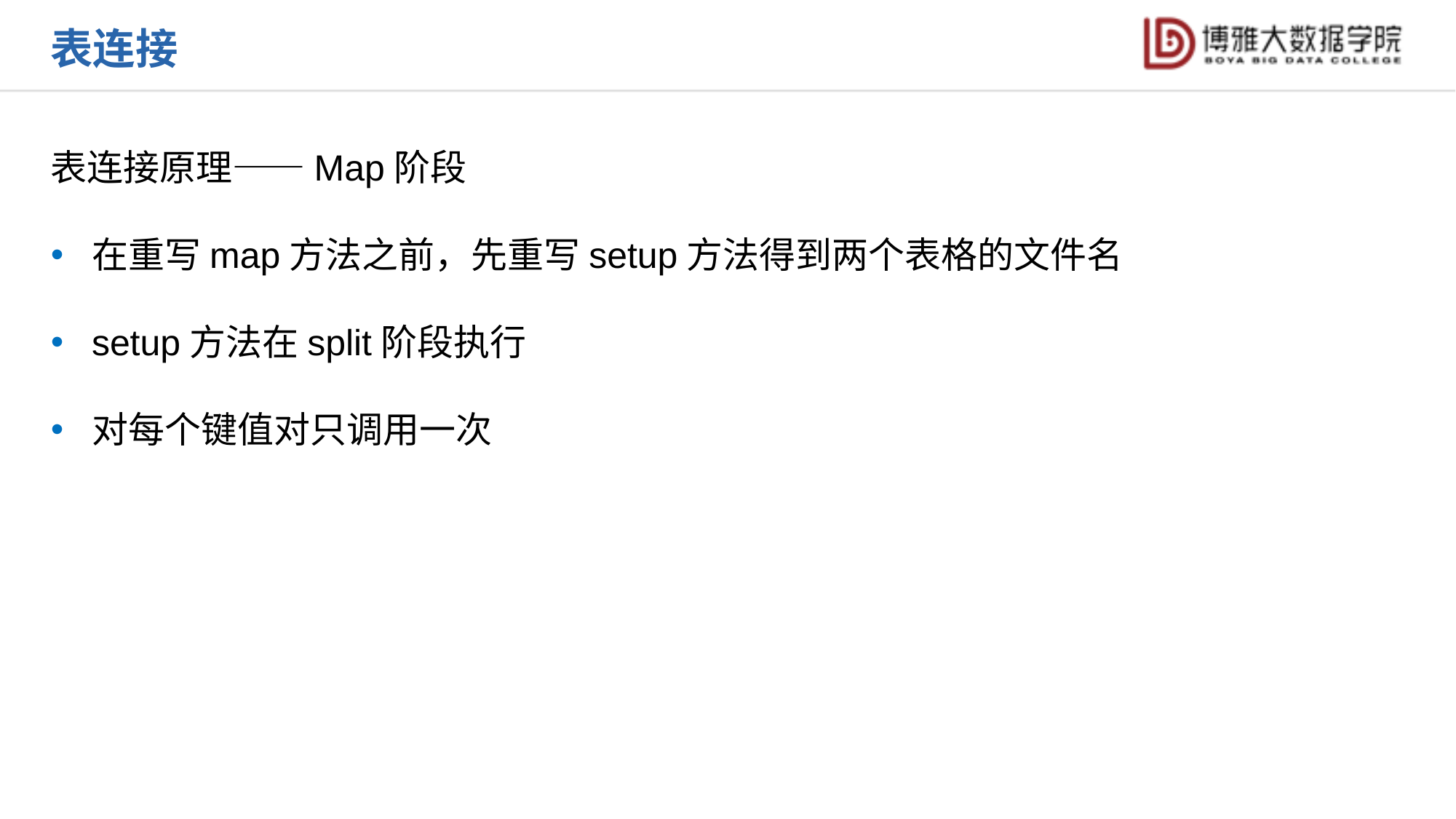

表连接
表连接原理——Map阶段

在重写map方法之前，先重写setup方法得到两个表格的文件名

setup方法在split阶段执行

对每个键值对只调用一次